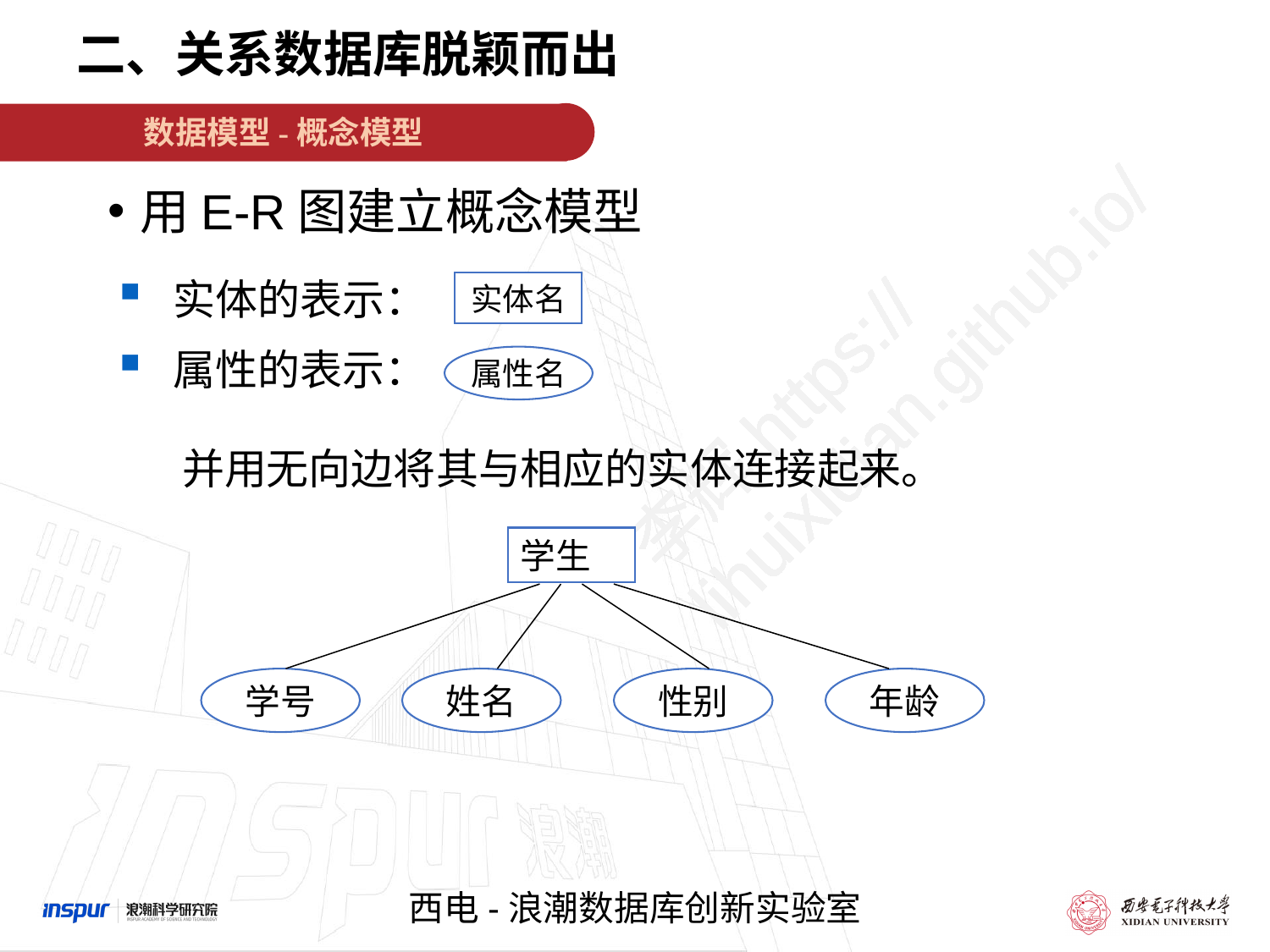

二、关系数据库脱颖而出

数据模型-概念模型
用E-R图建立概念模型
 实体的表示：
实体名
 属性的表示：
属性名
并用无向边将其与相应的实体连接起来。
学生

学号
姓名
性别
年龄